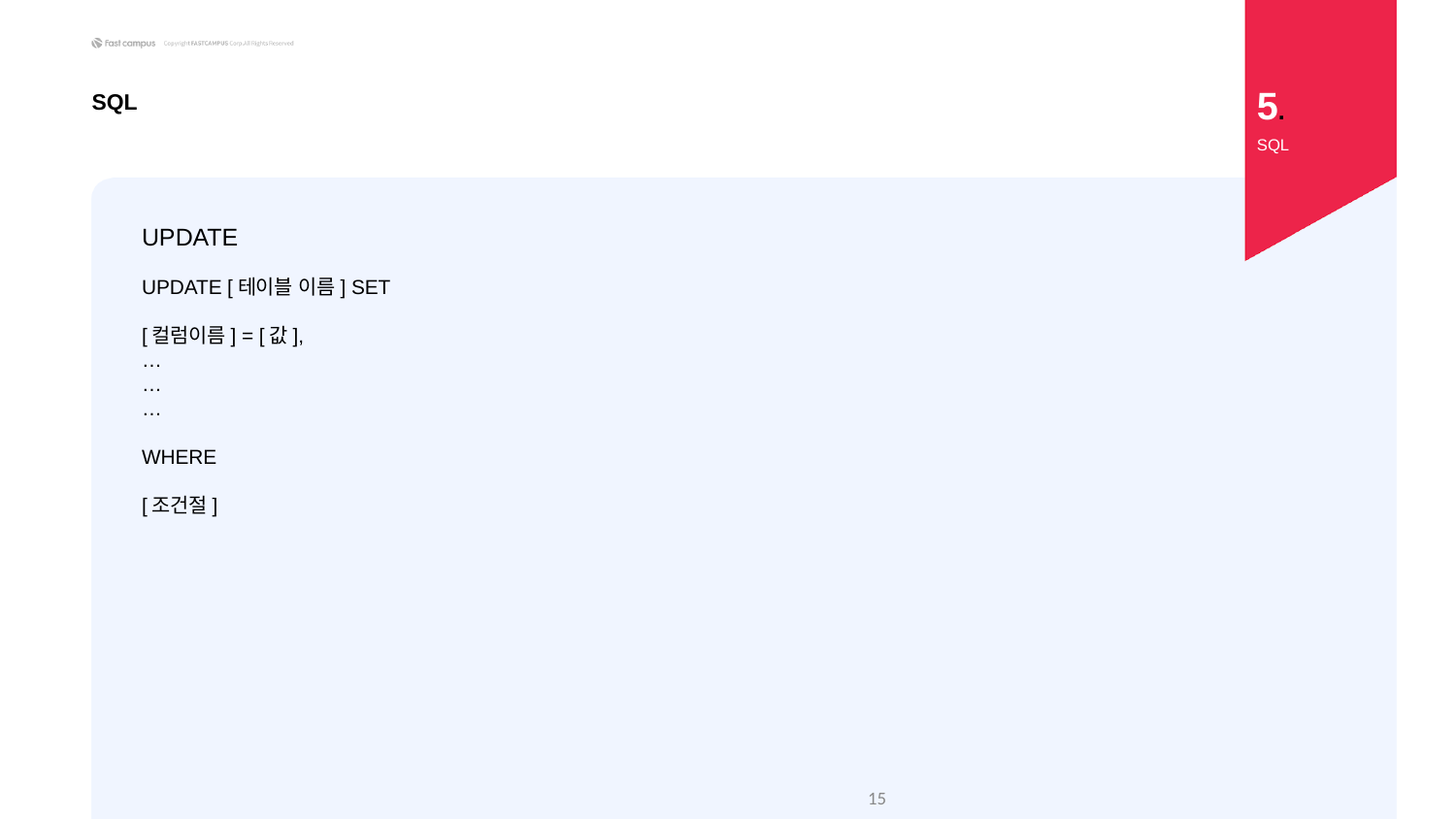

5.
SQL
SQL
UPDATE
UPDATE [테이블 이름] SET
[컬럼이름] = [값],
…
…
…
WHERE
[조건절]

15